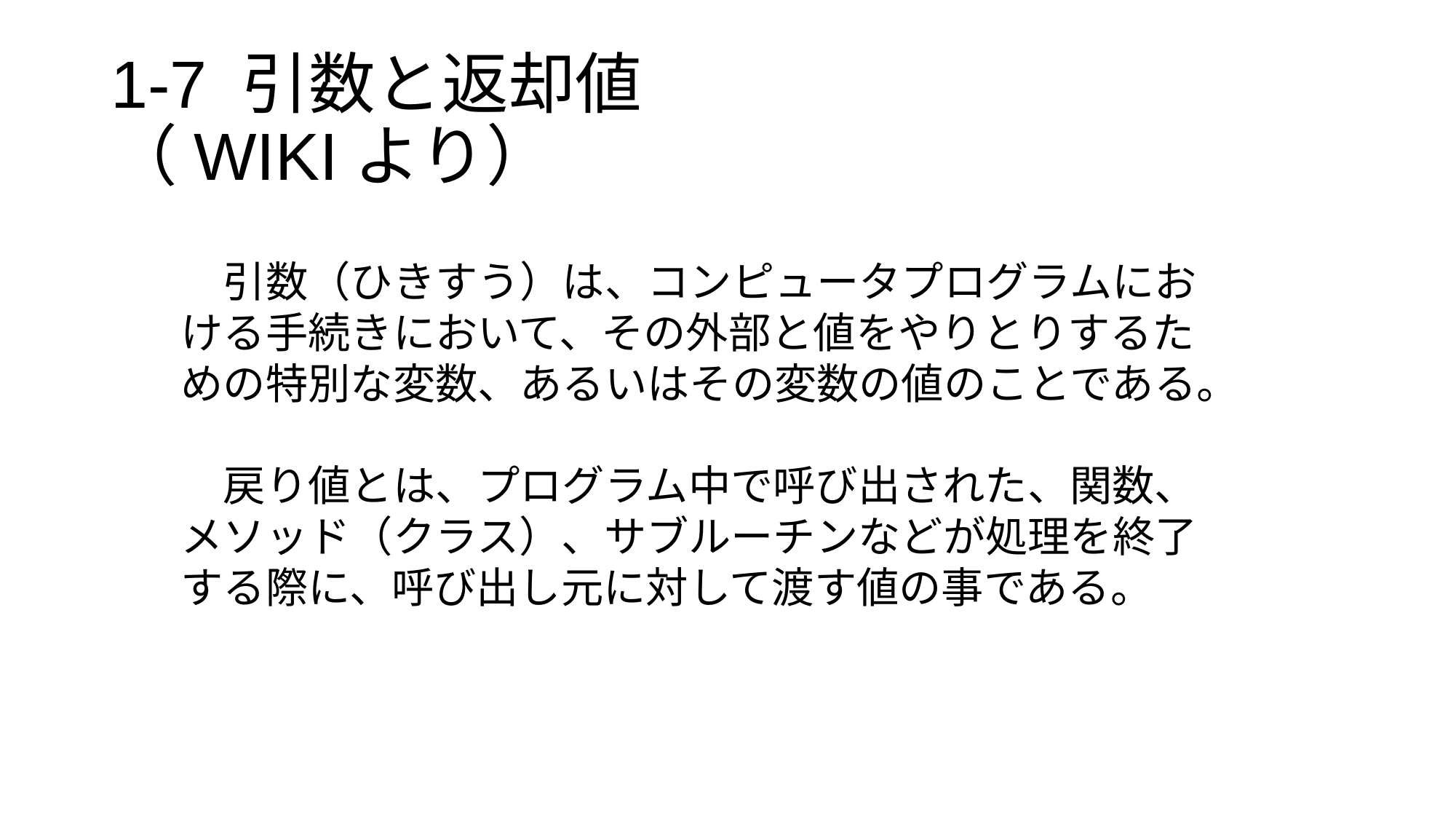

# 1-7 引数と返却値　 （WIKIより）
　引数（ひきすう）は、コンピュータプログラムにおける手続きにおいて、その外部と値をやりとりするための特別な変数、あるいはその変数の値のことである。

　戻り値とは、プログラム中で呼び出された、関数、メソッド（クラス）、サブルーチンなどが処理を終了する際に、呼び出し元に対して渡す値の事である。